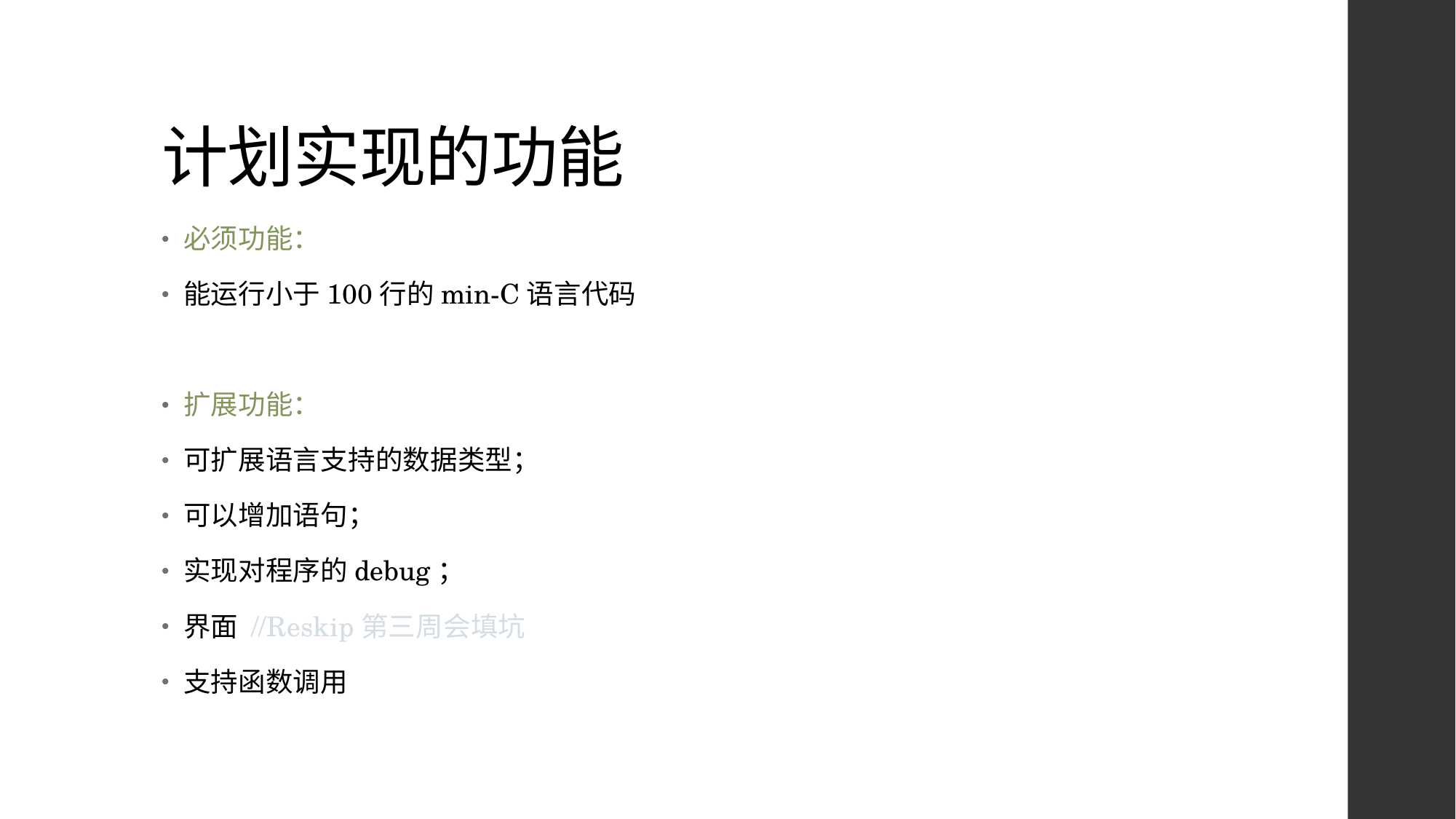

# 计划实现的功能
必须功能：
能运行小于100行的min-C语言代码

扩展功能：
可扩展语言支持的数据类型；
可以增加语句；
实现对程序的debug；
界面 //Reskip第三周会填坑
支持函数调用